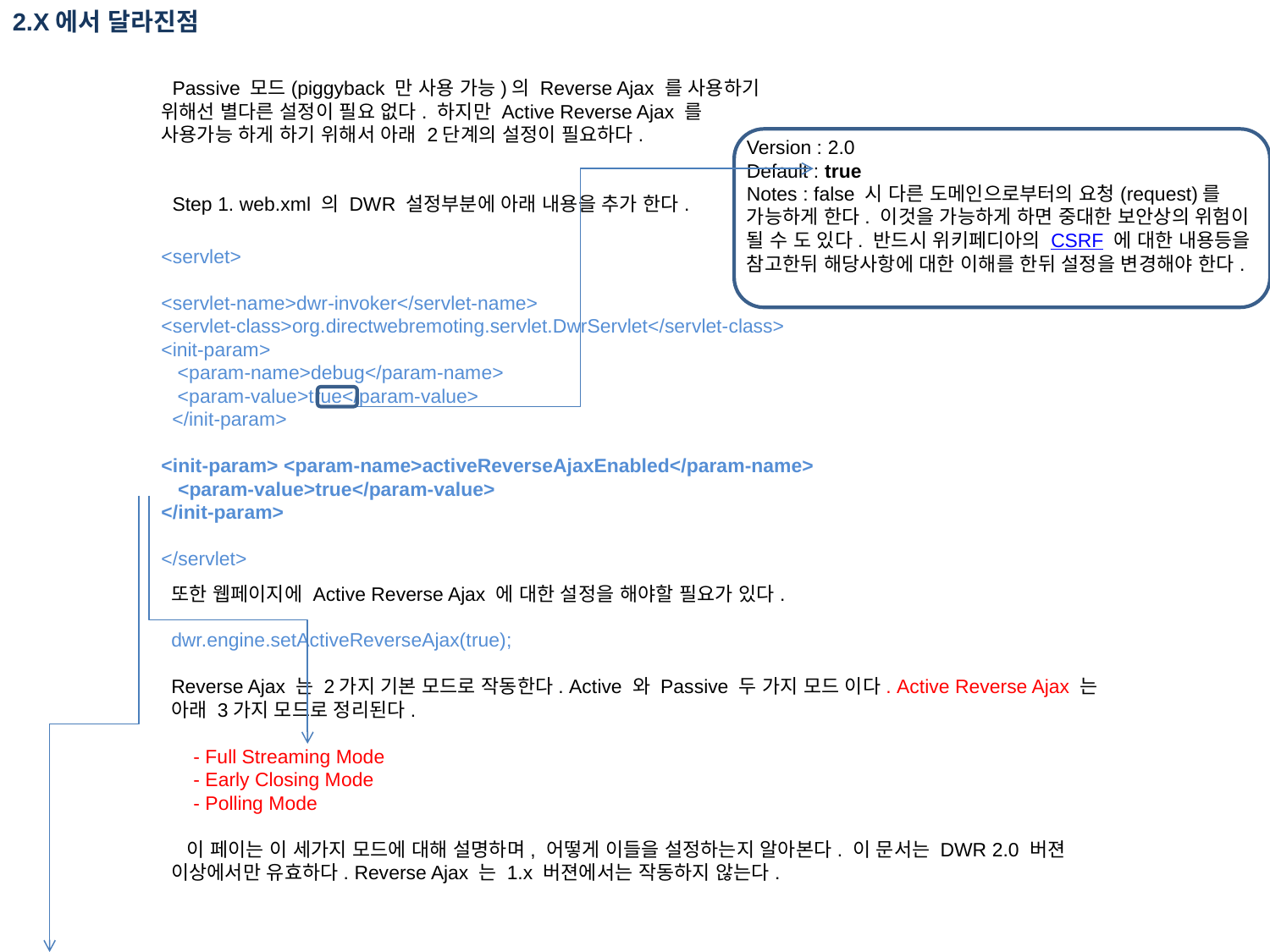

2.X에서 달라진점

  Passive 모드(piggyback 만 사용 가능)의 Reverse Ajax 를 사용하기 위해선 별다른 설정이 필요 없다. 하지만 Active Reverse Ajax 를 사용가능 하게 하기 위해서 아래 2단계의 설정이 필요하다.

  Step 1. web.xml 의 DWR 설정부분에 아래 내용을 추가 한다.
Version : 2.0
Default : true
Notes : false 시 다른 도메인으로부터의 요청(request)를 가능하게 한다. 이것을 가능하게 하면 중대한 보안상의 위험이 될 수 도 있다. 반드시 위키페디아의 CSRF 에 대한 내용등을 참고한뒤 해당사항에 대한 이해를 한뒤 설정을 변경해야 한다.

<servlet>

<servlet-name>dwr-invoker</servlet-name>
<servlet-class>org.directwebremoting.servlet.DwrServlet</servlet-class>
<init-param>
   <param-name>debug</param-name>
   <param-value>true</param-value>
  </init-param>

<init-param> <param-name>activeReverseAjaxEnabled</param-name>
   <param-value>true</param-value>
</init-param>

</servlet>

또한 웹페이지에 Active Reverse Ajax 에 대한 설정을 해야할 필요가 있다.

dwr.engine.setActiveReverseAjax(true);

Reverse Ajax 는 2가지 기본 모드로 작동한다. Active 와 Passive 두 가지 모드 이다. Active Reverse Ajax 는 아래 3가지 모드로 정리된다.

    - Full Streaming Mode
    - Early Closing Mode
    - Polling Mode
  이 페이는 이 세가지 모드에 대해 설명하며, 어떻게 이들을 설정하는지 알아본다. 이 문서는 DWR 2.0 버젼 이상에서만 유효하다. Reverse Ajax 는 1.x 버젼에서는 작동하지 않는다.